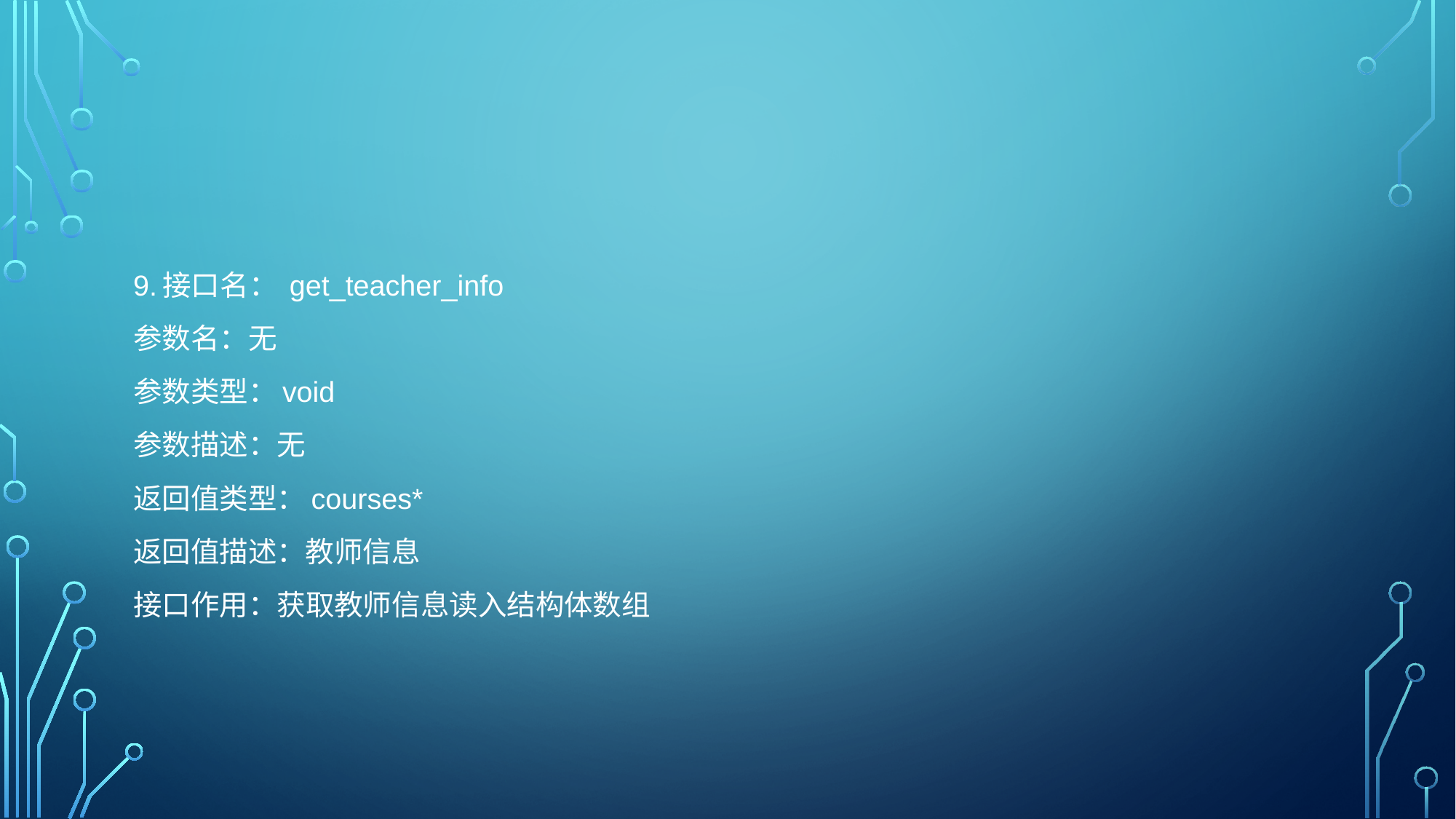

#

9.接口名： get_teacher_info
参数名：无
参数类型：void
参数描述：无
返回值类型：courses*
返回值描述：教师信息
接口作用：获取教师信息读入结构体数组